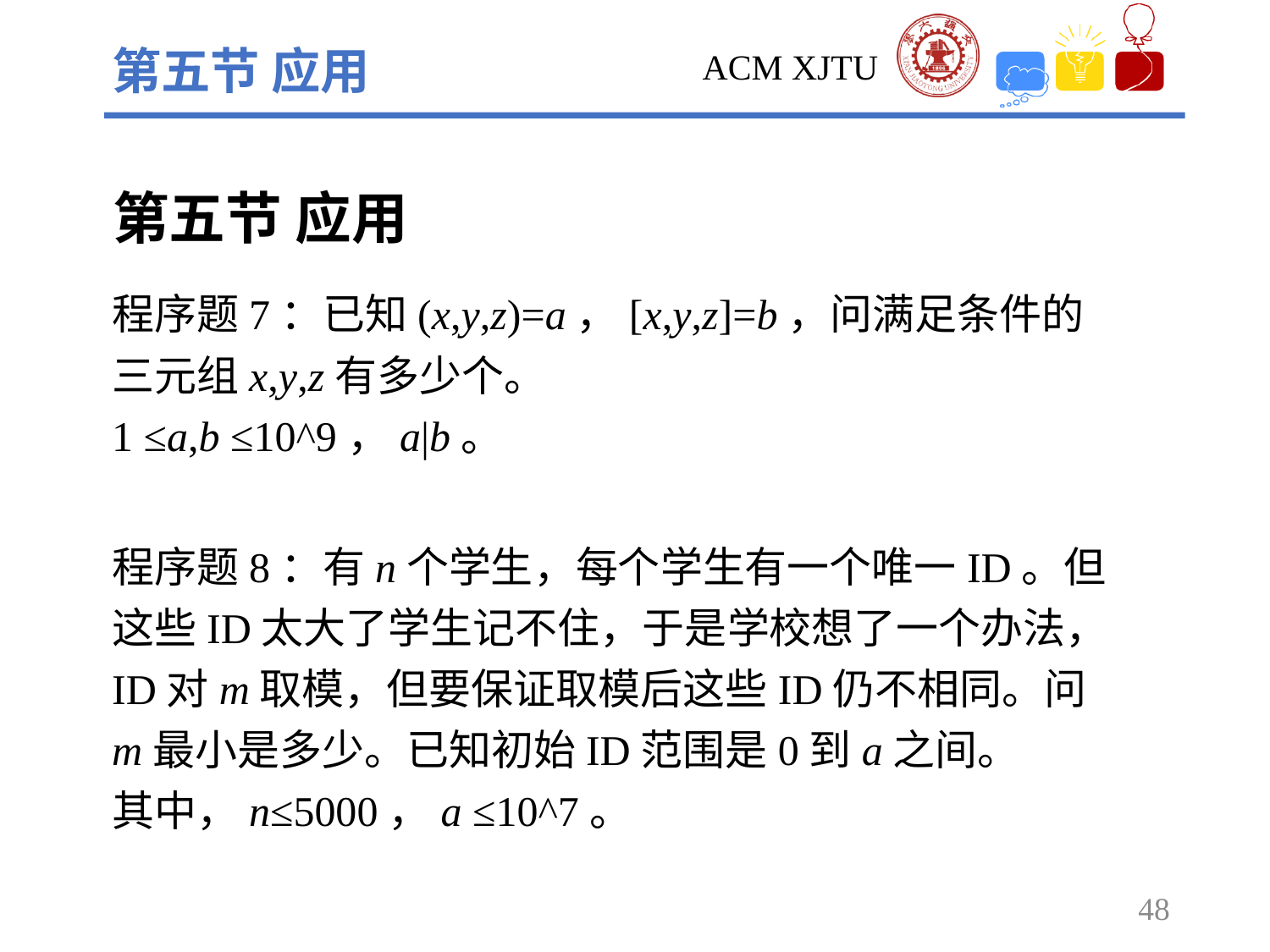

第五节 应用
第五节 应用
程序题7：已知(x,y,z)=a，[x,y,z]=b，问满足条件的三元组x,y,z有多少个。
1 ≤a,b ≤10^9，a|b。
程序题8：有n个学生，每个学生有一个唯一ID。但这些ID太大了学生记不住，于是学校想了一个办法，ID对m取模，但要保证取模后这些ID仍不相同。问m最小是多少。已知初始ID范围是0到a之间。
其中，n≤5000，a ≤10^7。
48